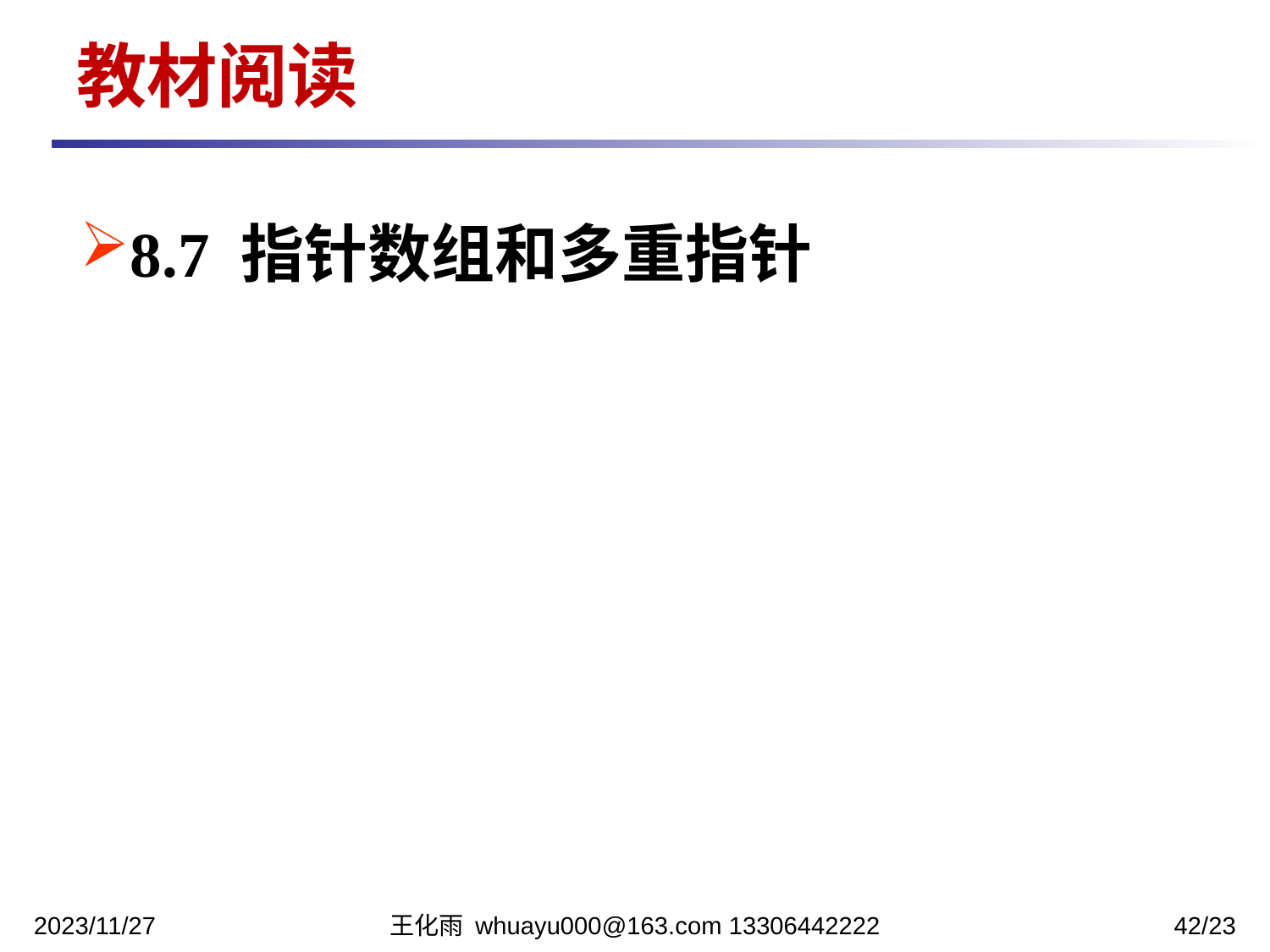

教材阅读
8.7 指针数组和多重指针
2023/11/27
王化雨 whuayu000@163.com 13306442222
42/23